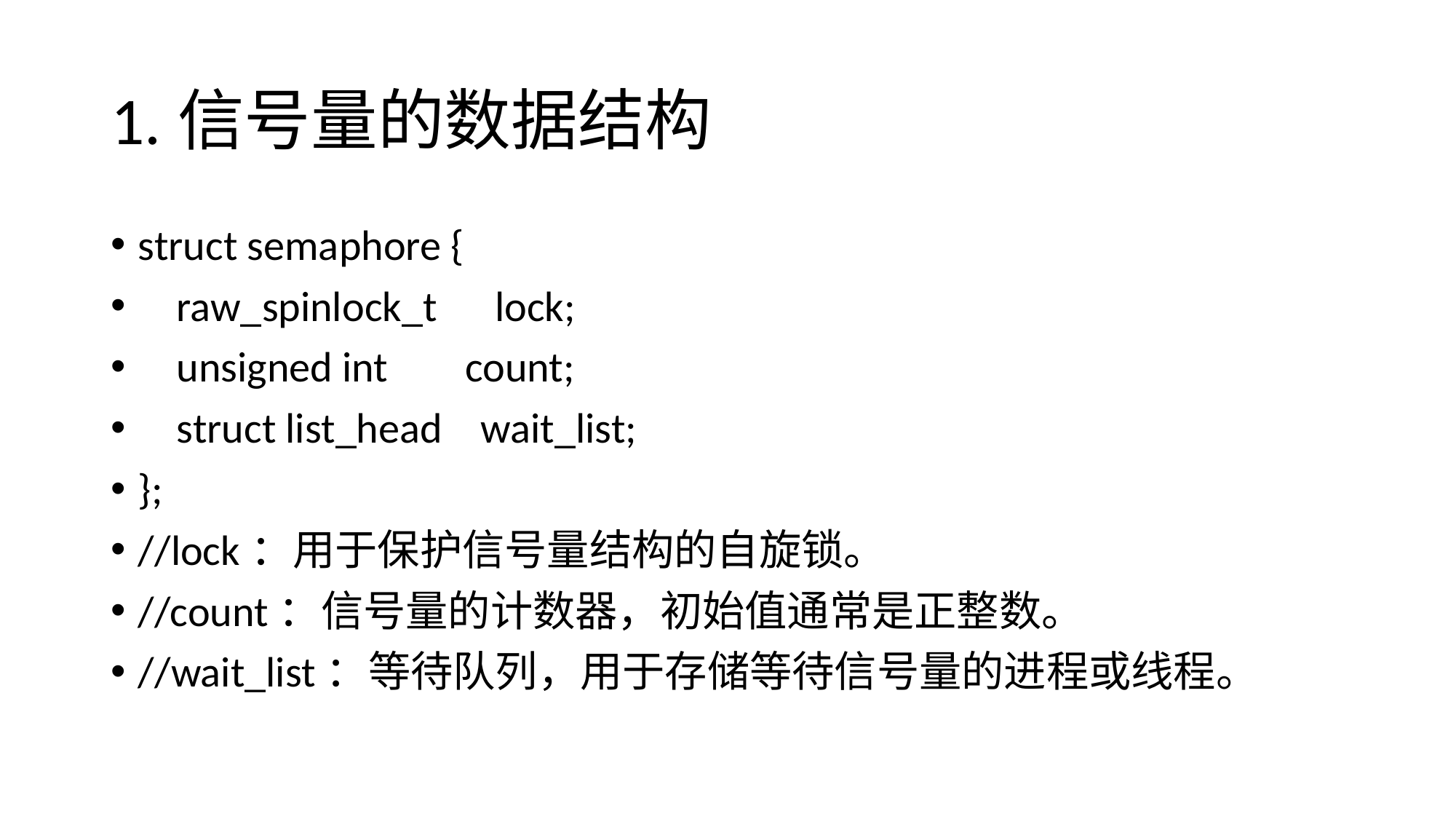

# 1.信号量的数据结构
struct semaphore {
    raw_spinlock_t      lock;
    unsigned int        count;
    struct list_head    wait_list;
};
//lock：用于保护信号量结构的自旋锁。
//count：信号量的计数器，初始值通常是正整数。
//wait_list：等待队列，用于存储等待信号量的进程或线程。